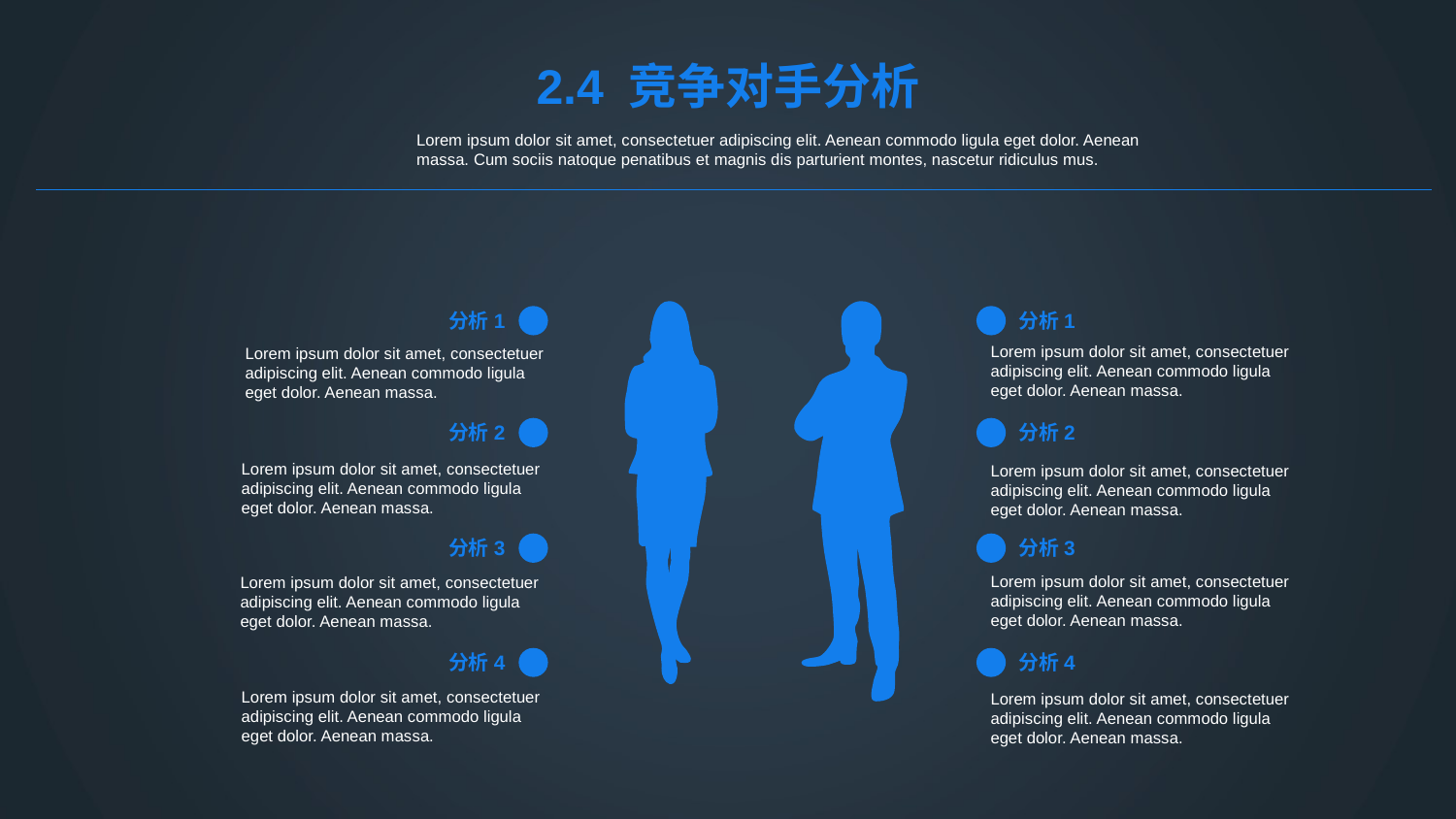

2.4 竞争对手分析
Lorem ipsum dolor sit amet, consectetuer adipiscing elit. Aenean commodo ligula eget dolor. Aenean massa. Cum sociis natoque penatibus et magnis dis parturient montes, nascetur ridiculus mus.
分析1
分析1

Lorem ipsum dolor sit amet, consectetuer adipiscing elit. Aenean commodo ligula eget dolor. Aenean massa.
Lorem ipsum dolor sit amet, consectetuer adipiscing elit. Aenean commodo ligula eget dolor. Aenean massa.
分析2
分析2

Lorem ipsum dolor sit amet, consectetuer adipiscing elit. Aenean commodo ligula eget dolor. Aenean massa.
Lorem ipsum dolor sit amet, consectetuer adipiscing elit. Aenean commodo ligula eget dolor. Aenean massa.
分析3
分析3

Lorem ipsum dolor sit amet, consectetuer adipiscing elit. Aenean commodo ligula eget dolor. Aenean massa.
Lorem ipsum dolor sit amet, consectetuer adipiscing elit. Aenean commodo ligula eget dolor. Aenean massa.
分析4
分析4

Lorem ipsum dolor sit amet, consectetuer adipiscing elit. Aenean commodo ligula eget dolor. Aenean massa.
Lorem ipsum dolor sit amet, consectetuer adipiscing elit. Aenean commodo ligula eget dolor. Aenean massa.